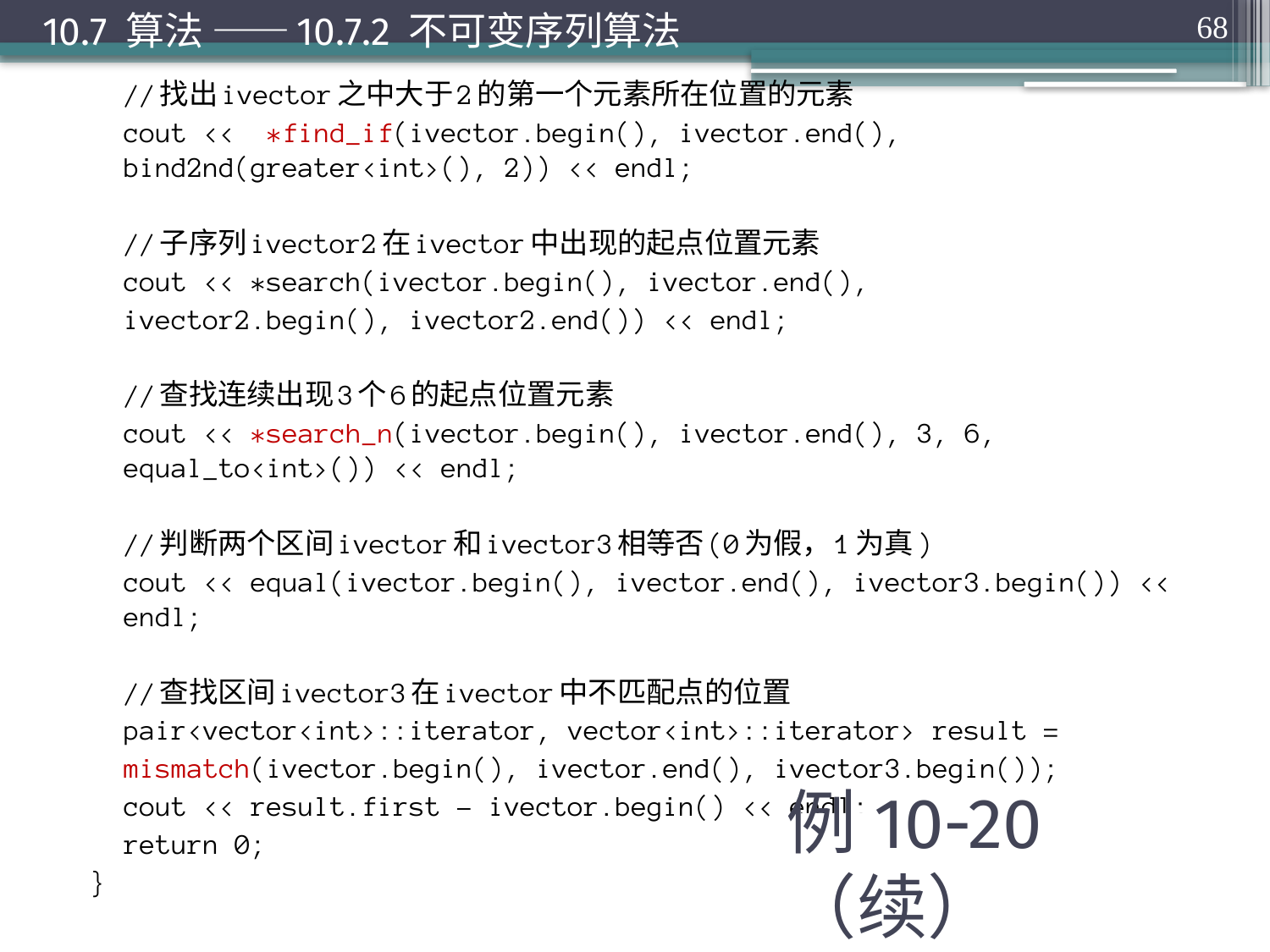

10.7 算法 ——10.7.2 不可变序列算法
68
	//找出ivector之中大于2的第一个元素所在位置的元素
	cout <<  *find_if(ivector.begin(), ivector.end(), bind2nd(greater<int>(), 2)) << endl;

	//子序列ivector2在ivector中出现的起点位置元素
	cout << *search(ivector.begin(), ivector.end(),
		ivector2.begin(), ivector2.end()) << endl;

	//查找连续出现3个6的起点位置元素
	cout << *search_n(ivector.begin(), ivector.end(), 3, 6, equal_to<int>()) << endl;

	//判断两个区间ivector和ivector3相等否(0为假，1为真)
	cout << equal(ivector.begin(), ivector.end(), ivector3.begin()) << endl;

	//查找区间ivector3在ivector中不匹配点的位置
	pair<vector<int>::iterator, vector<int>::iterator> result =
		mismatch(ivector.begin(), ivector.end(), ivector3.begin());
	cout << result.first - ivector.begin() << endl;
	return 0;
}
# 例10-20（续）